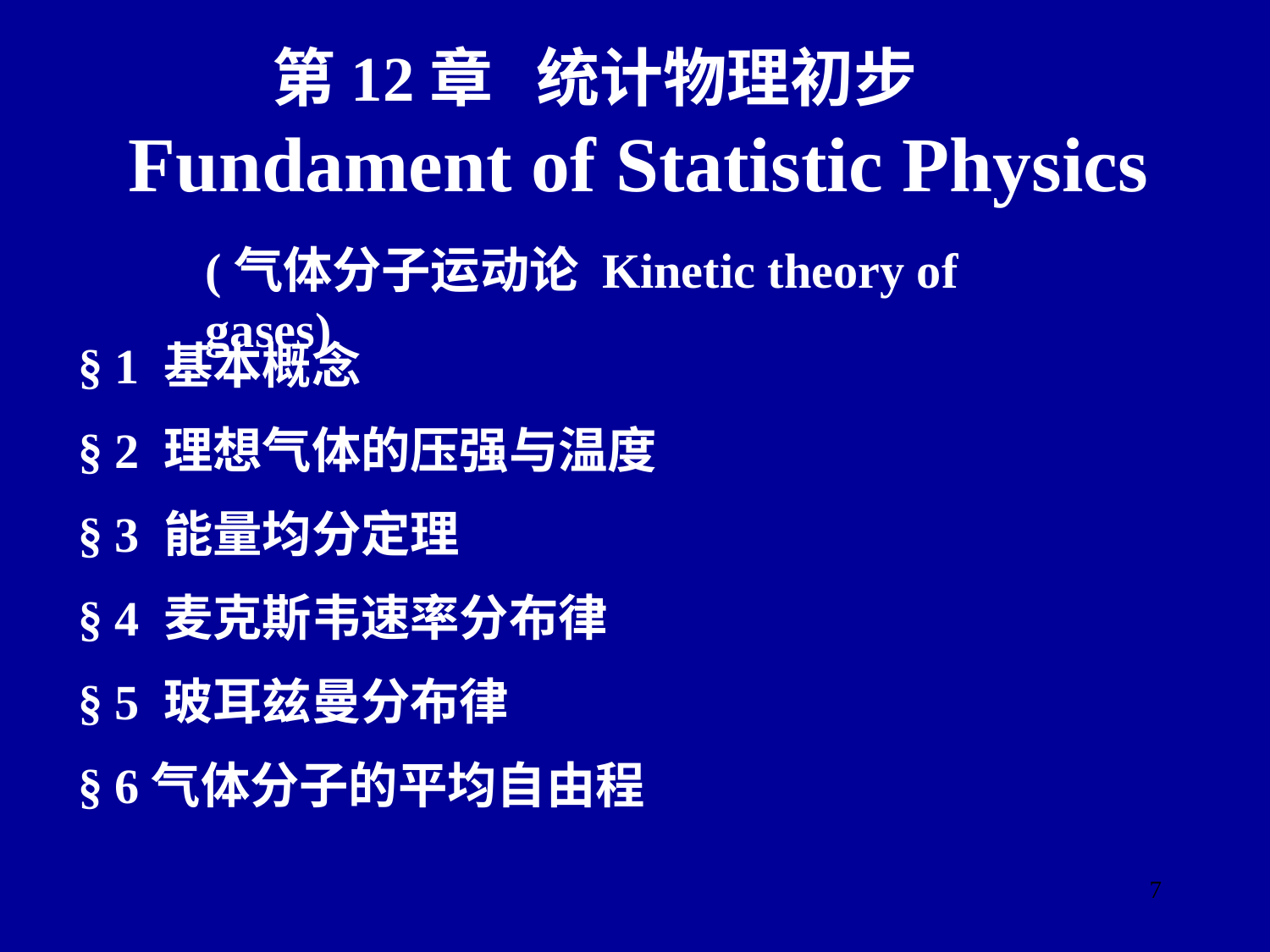

第12章   统计物理初步
 Fundament of Statistic Physics
(气体分子运动论 Kinetic theory of gases)
§ 1 基本概念
§ 2 理想气体的压强与温度
§ 3 能量均分定理
§ 4 麦克斯韦速率分布律
§ 5 玻耳兹曼分布律
§ 6气体分子的平均自由程
7